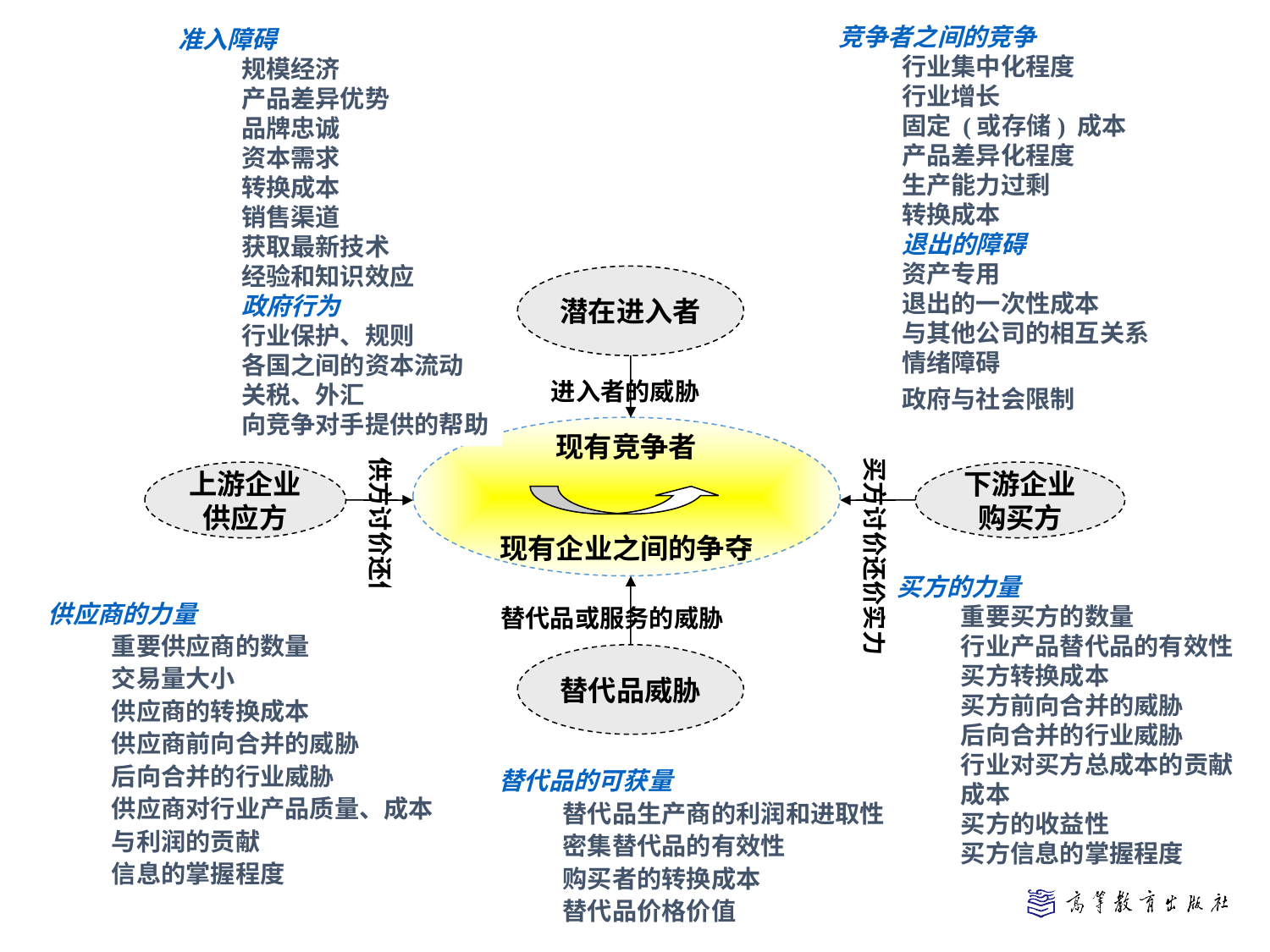

准入障碍
规模经济
产品差异优势
品牌忠诚
资本需求
转换成本
销售渠道
获取最新技术
经验和知识效应
政府行为
行业保护、规则
各国之间的资本流动
关税、外汇
向竞争对手提供的帮助
竞争者之间的竞争
行业集中化程度
行业增长
固定 (或存储) 成本
产品差异化程度
生产能力过剩
转换成本
退出的障碍
资产专用
退出的一次性成本
与其他公司的相互关系
情绪障碍
政府与社会限制
潜在进入者

进入者的威胁
现有竞争者

现有企业之间的争夺
供方讨价还价实力
买方讨价还价实力
上游企业
供应方
下游企业
购买方

替代品或服务的威胁
替代品威胁
买方的力量
重要买方的数量
行业产品替代品的有效性
买方转换成本
买方前向合并的威胁
后向合并的行业威胁
行业对买方总成本的贡献成本
买方的收益性
买方信息的掌握程度
供应商的力量
重要供应商的数量
交易量大小
供应商的转换成本
供应商前向合并的威胁
后向合并的行业威胁
供应商对行业产品质量、成本与利润的贡献
信息的掌握程度
替代品的可获量
替代品生产商的利润和进取性
密集替代品的有效性
购买者的转换成本
替代品价格价值